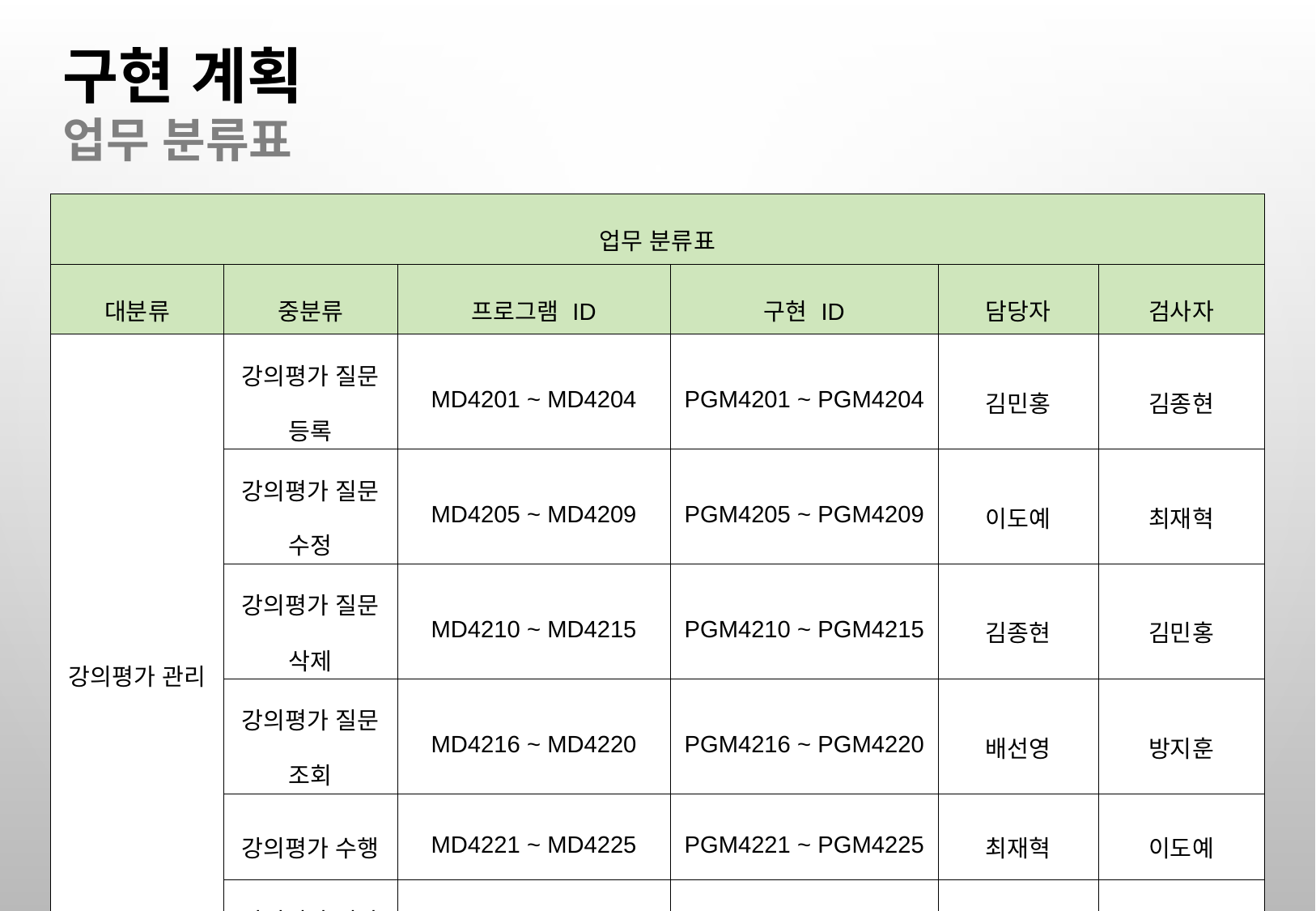

구현 계획
업무 분류표
| 업무 분류표 |  |  |  |  |  |
| --- | --- | --- | --- | --- | --- |
| 대분류 | 중분류 | 프로그램 ID | 구현 ID | 담당자 | 검사자 |
| 강의평가 관리 | 강의평가 질문 등록 | MD4201 ~ MD4204 | PGM4201 ~ PGM4204 | 김민홍 | 김종현 |
|  | 강의평가 질문 수정 | MD4205 ~ MD4209 | PGM4205 ~ PGM4209 | 이도예 | 최재혁 |
|  | 강의평가 질문 삭제 | MD4210 ~ MD4215 | PGM4210 ~ PGM4215 | 김종현 | 김민홍 |
|  | 강의평가 질문 조회 | MD4216 ~ MD4220 | PGM4216 ~ PGM4220 | 배선영 | 방지훈 |
|  | 강의평가 수행 | MD4221 ~ MD4225 | PGM4221 ~ PGM4225 | 최재혁 | 이도예 |
|  | 강의평가 결과 조회 | MD4226 ~ MD4230 | PGM4226 ~ MD4230 | 방지훈 | 배선영 |
5